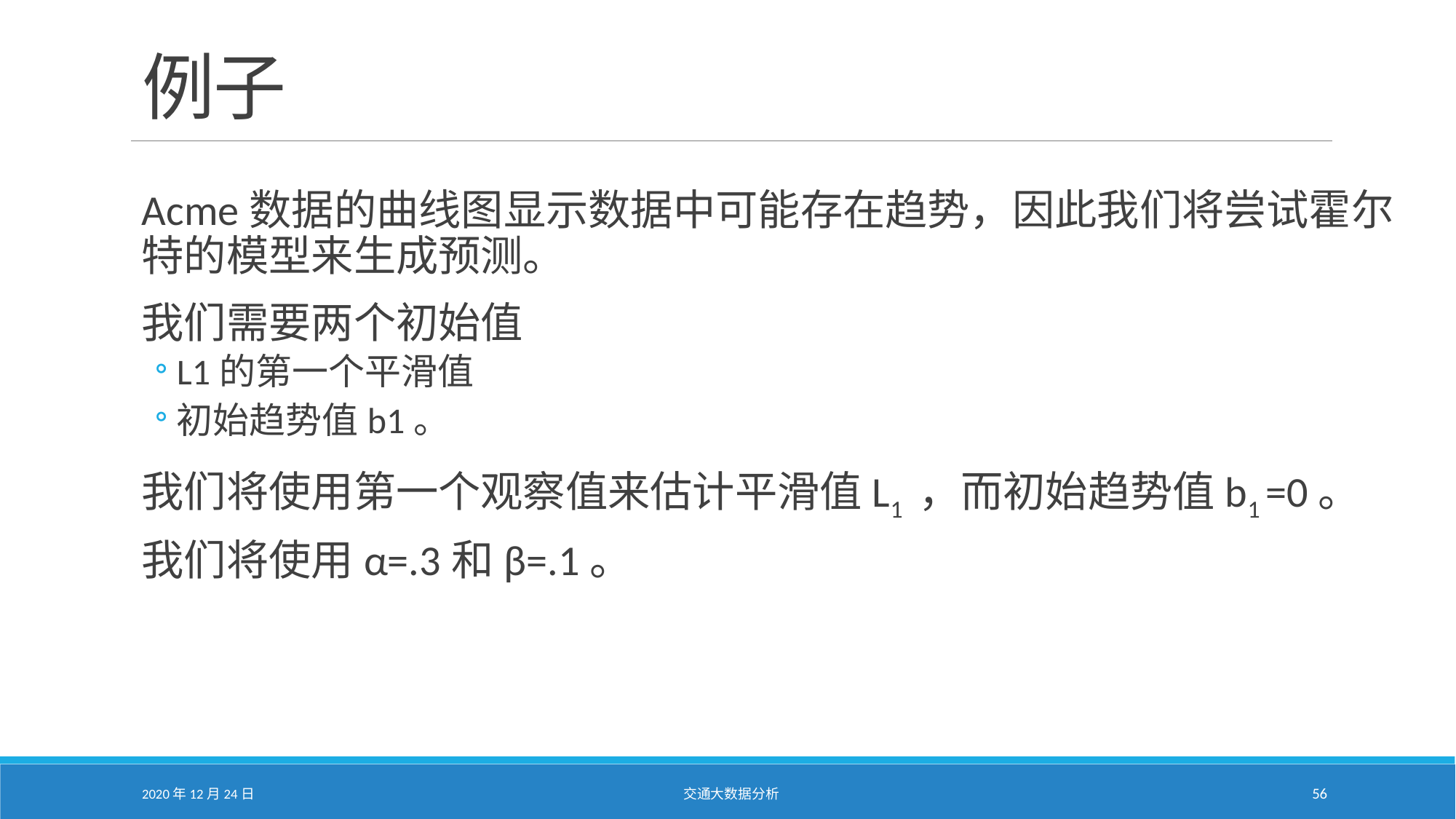

# 例子
Acme数据的曲线图显示数据中可能存在趋势，因此我们将尝试霍尔特的模型来生成预测。
我们需要两个初始值
L1的第一个平滑值
初始趋势值b1。
我们将使用第一个观察值来估计平滑值L1 ，而初始趋势值b1 =0。
我们将使用α=.3和β=.1。
2020年12月24日
交通大数据分析
56